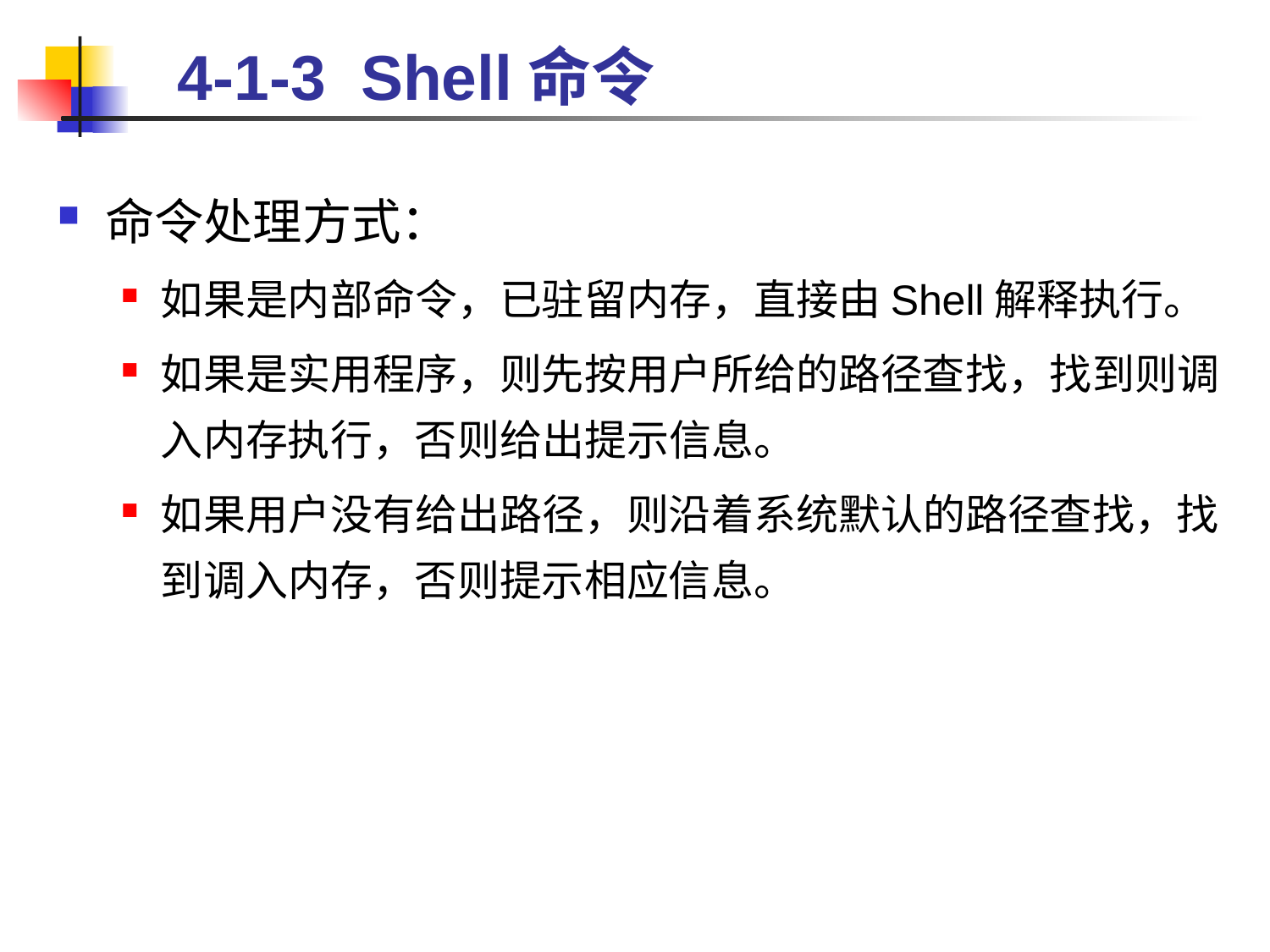

# 4-1-3  Shell命令
命令处理方式：
如果是内部命令，已驻留内存，直接由Shell解释执行。
如果是实用程序，则先按用户所给的路径查找，找到则调入内存执行，否则给出提示信息。
如果用户没有给出路径，则沿着系统默认的路径查找，找到调入内存，否则提示相应信息。